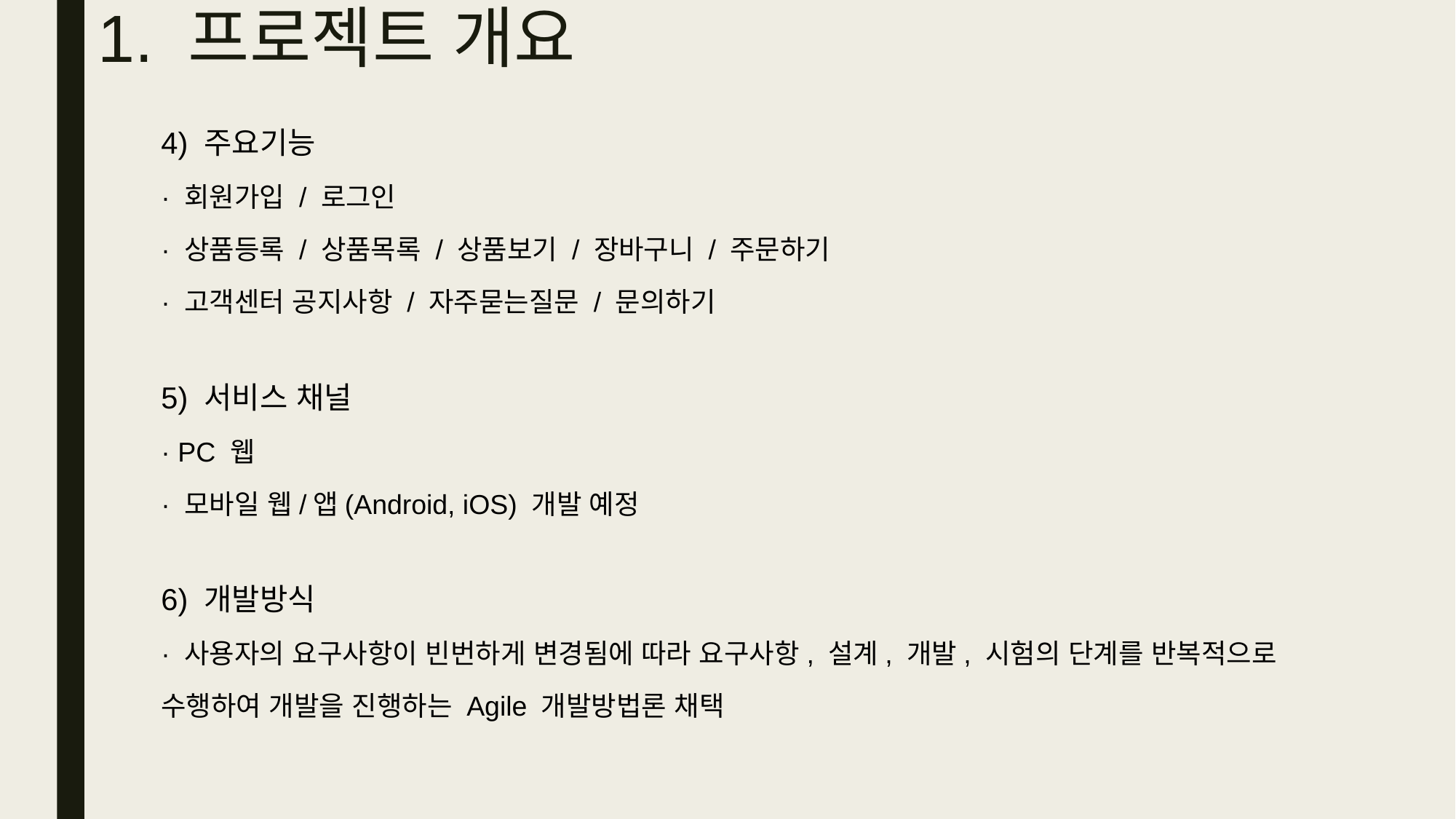

# 1. 프로젝트 개요
4) 주요기능
· 회원가입 / 로그인
· 상품등록 / 상품목록 / 상품보기 / 장바구니 / 주문하기
· 고객센터 공지사항 / 자주묻는질문 / 문의하기
5) 서비스 채널
· PC 웹
· 모바일 웹/앱(Android, iOS) 개발 예정
6) 개발방식
· 사용자의 요구사항이 빈번하게 변경됨에 따라 요구사항, 설계, 개발, 시험의 단계를 반복적으로
수행하여 개발을 진행하는 Agile 개발방법론 채택